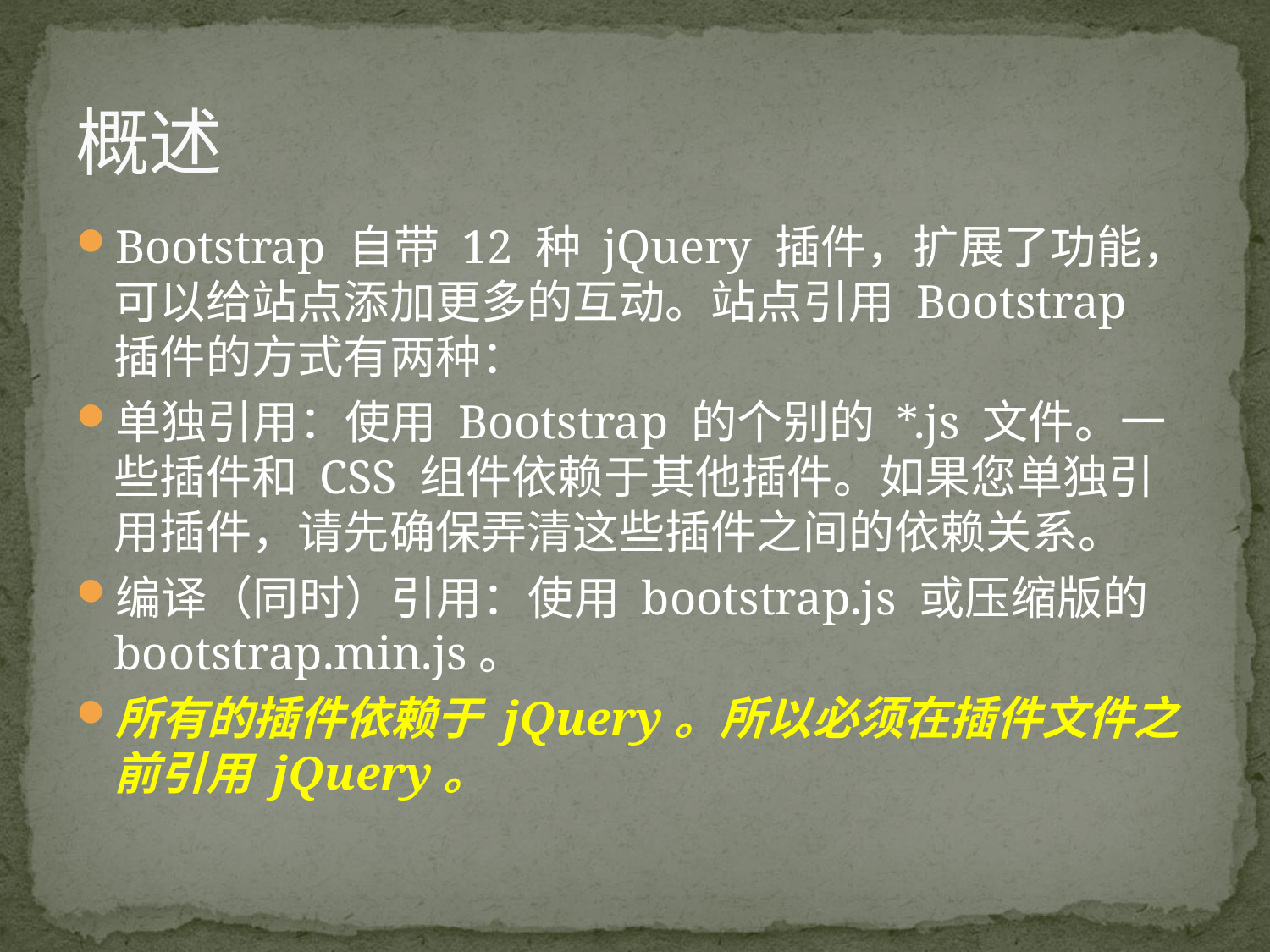

# 概述
Bootstrap 自带 12 种 jQuery 插件，扩展了功能，可以给站点添加更多的互动。站点引用 Bootstrap 插件的方式有两种：
单独引用：使用 Bootstrap 的个别的 *.js 文件。一些插件和 CSS 组件依赖于其他插件。如果您单独引用插件，请先确保弄清这些插件之间的依赖关系。
编译（同时）引用：使用 bootstrap.js 或压缩版的 bootstrap.min.js。
所有的插件依赖于 jQuery。所以必须在插件文件之前引用 jQuery。